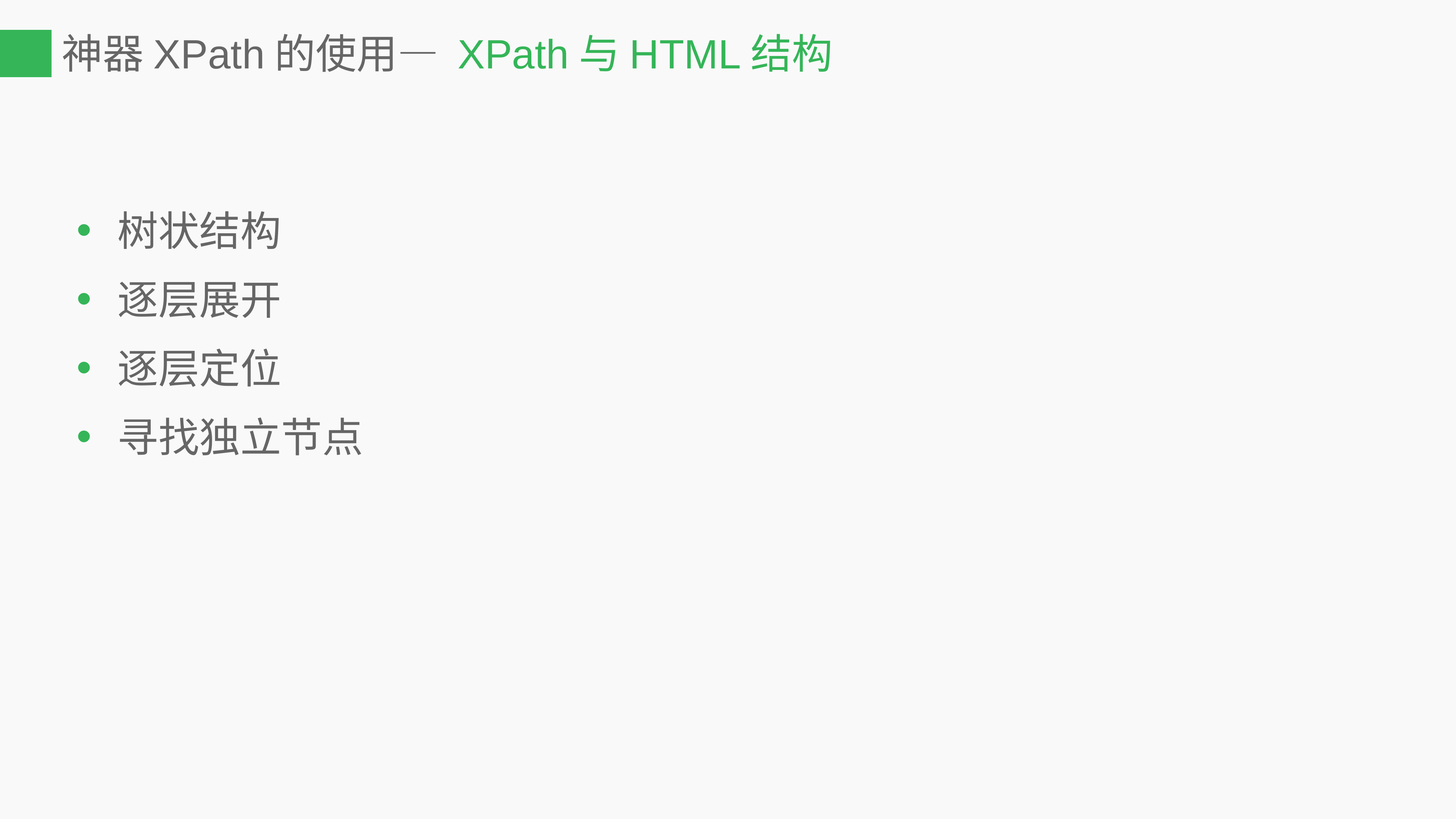

# 神器XPath的使用— XPath与HTML结构
树状结构
逐层展开
逐层定位
寻找独立节点